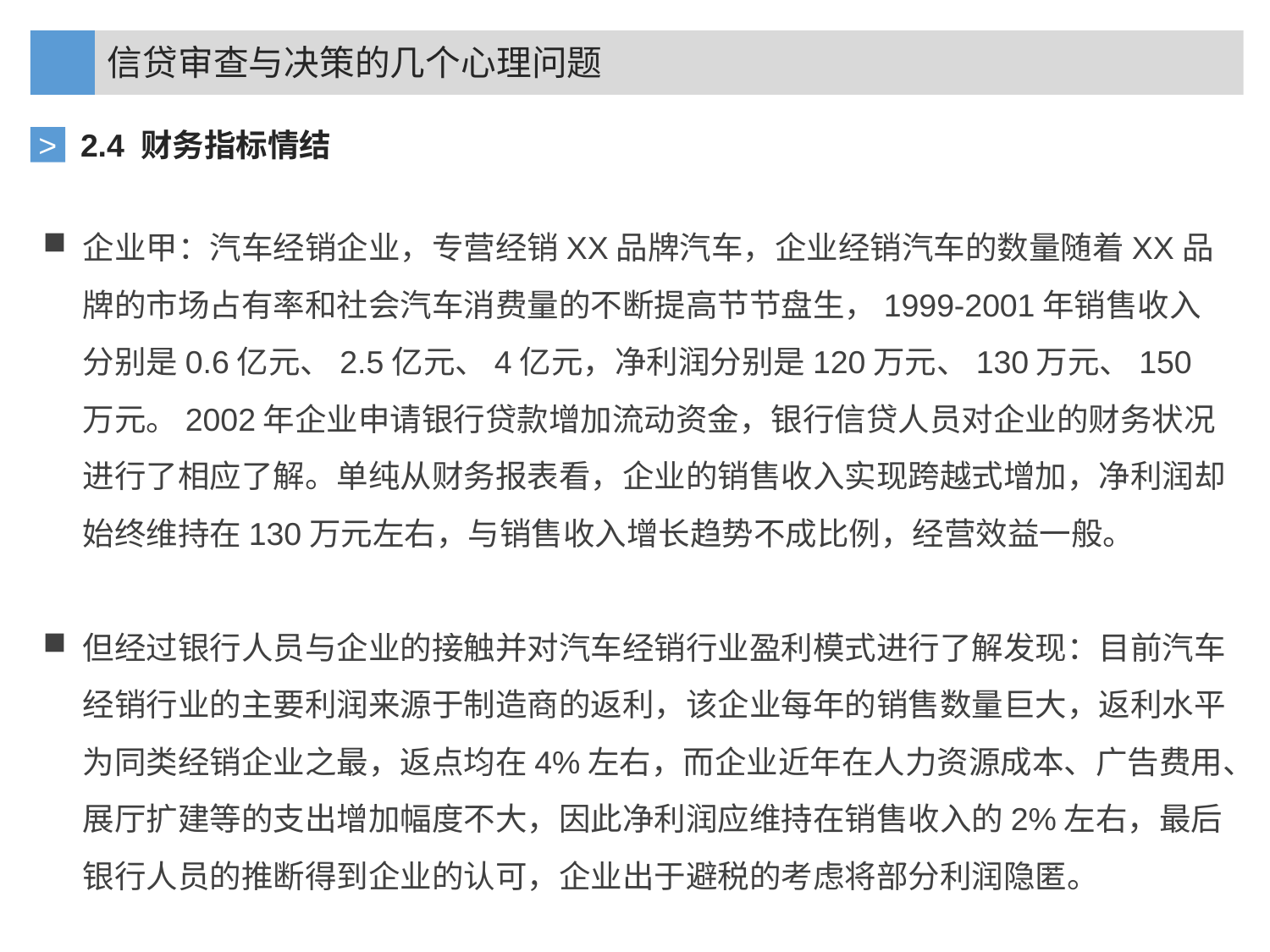

信贷审查与决策的几个心理问题
2.4 财务指标情结
>
企业甲：汽车经销企业，专营经销XX品牌汽车，企业经销汽车的数量随着XX品牌的市场占有率和社会汽车消费量的不断提高节节盘生，1999-2001年销售收入分别是0.6亿元、2.5亿元、4亿元，净利润分别是120万元、130万元、150万元。2002年企业申请银行贷款增加流动资金，银行信贷人员对企业的财务状况进行了相应了解。单纯从财务报表看，企业的销售收入实现跨越式增加，净利润却始终维持在130万元左右，与销售收入增长趋势不成比例，经营效益一般。

但经过银行人员与企业的接触并对汽车经销行业盈利模式进行了解发现：目前汽车经销行业的主要利润来源于制造商的返利，该企业每年的销售数量巨大，返利水平为同类经销企业之最，返点均在4%左右，而企业近年在人力资源成本、广告费用、展厅扩建等的支出增加幅度不大，因此净利润应维持在销售收入的2%左右，最后银行人员的推断得到企业的认可，企业出于避税的考虑将部分利润隐匿。